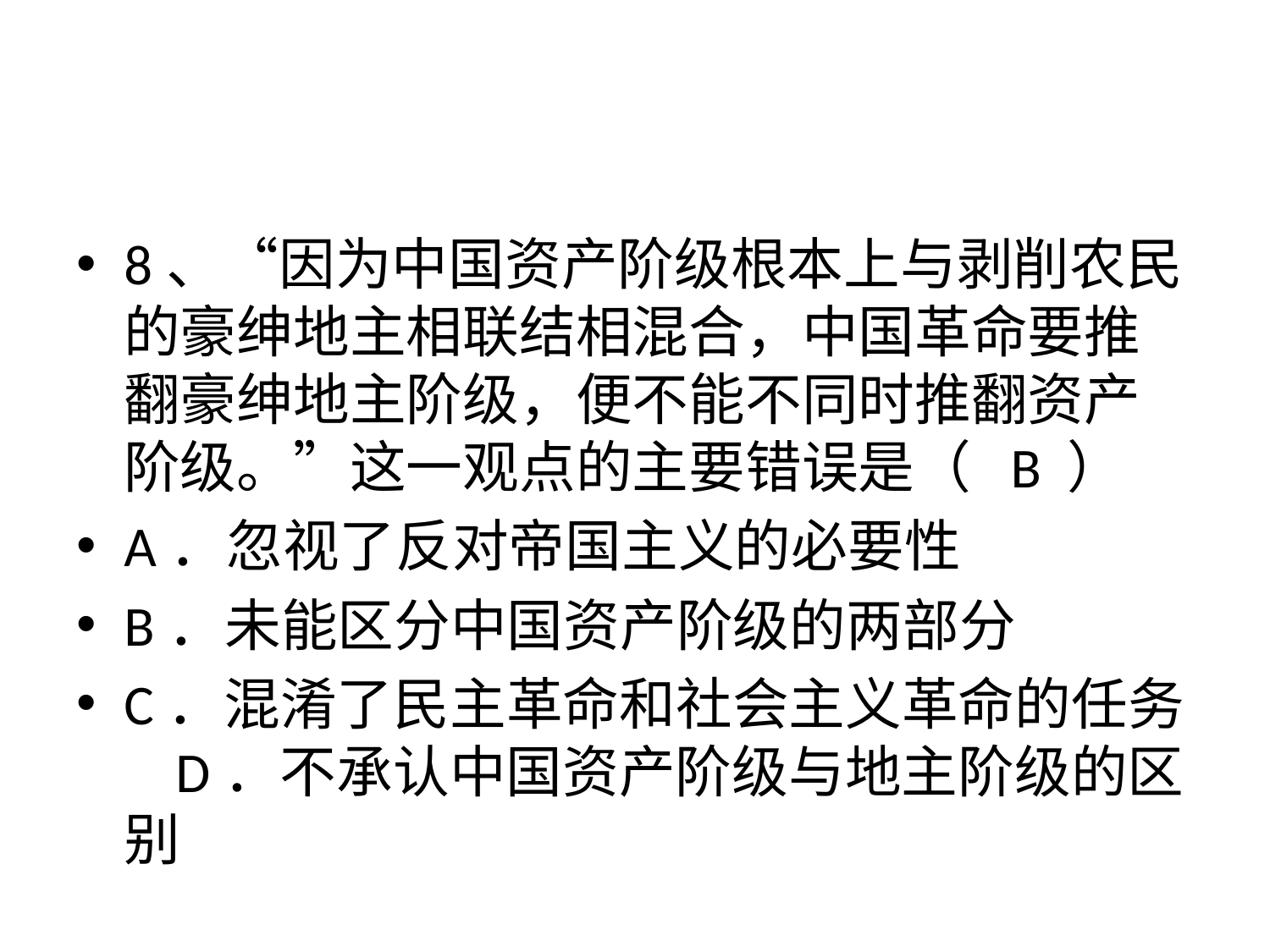

#
8、“因为中国资产阶级根本上与剥削农民的豪绅地主相联结相混合，中国革命要推翻豪绅地主阶级，便不能不同时推翻资产阶级。”这一观点的主要错误是（  B ）
A．忽视了反对帝国主义的必要性
B．未能区分中国资产阶级的两部分
C．混淆了民主革命和社会主义革命的任务    D．不承认中国资产阶级与地主阶级的区别